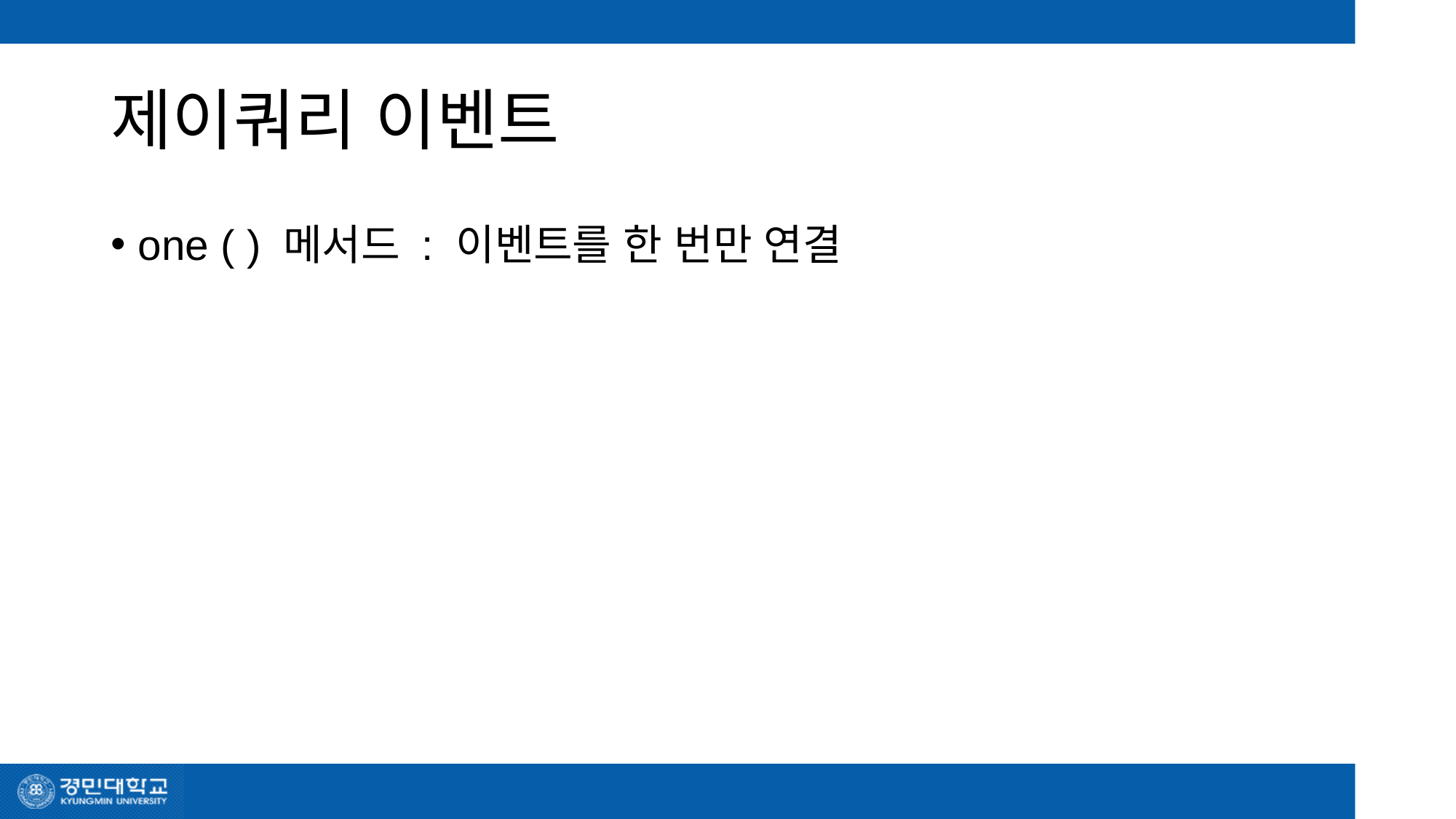

# 제이쿼리 이벤트
one ( ) 메서드 : 이벤트를 한 번만 연결